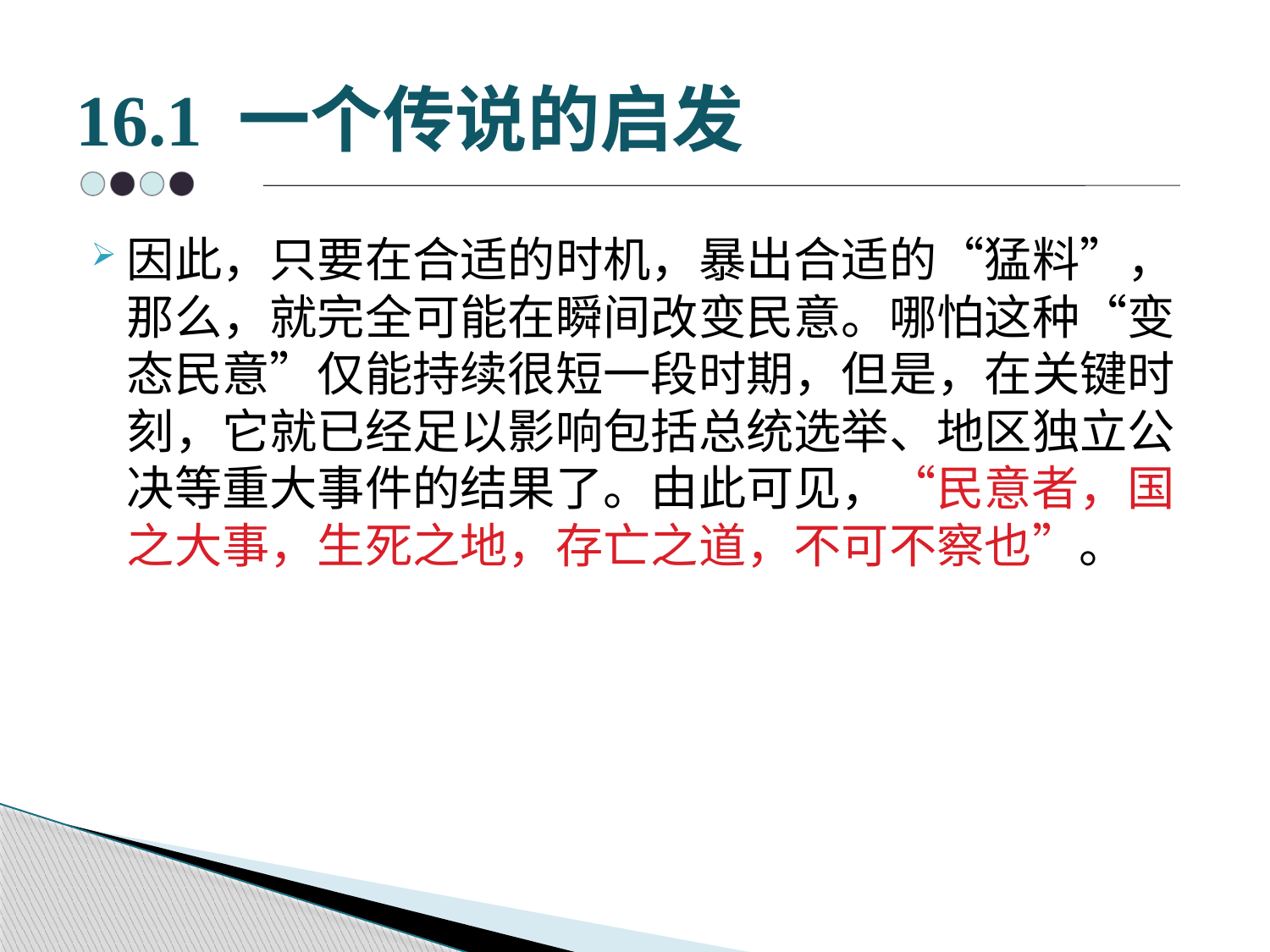

# 16.1 一个传说的启发

因此，只要在合适的时机，暴出合适的“猛料”，那么，就完全可能在瞬间改变民意。哪怕这种“变态民意”仅能持续很短一段时期，但是，在关键时刻，它就已经足以影响包括总统选举、地区独立公决等重大事件的结果了。由此可见，“民意者，国之大事，生死之地，存亡之道，不可不察也”。